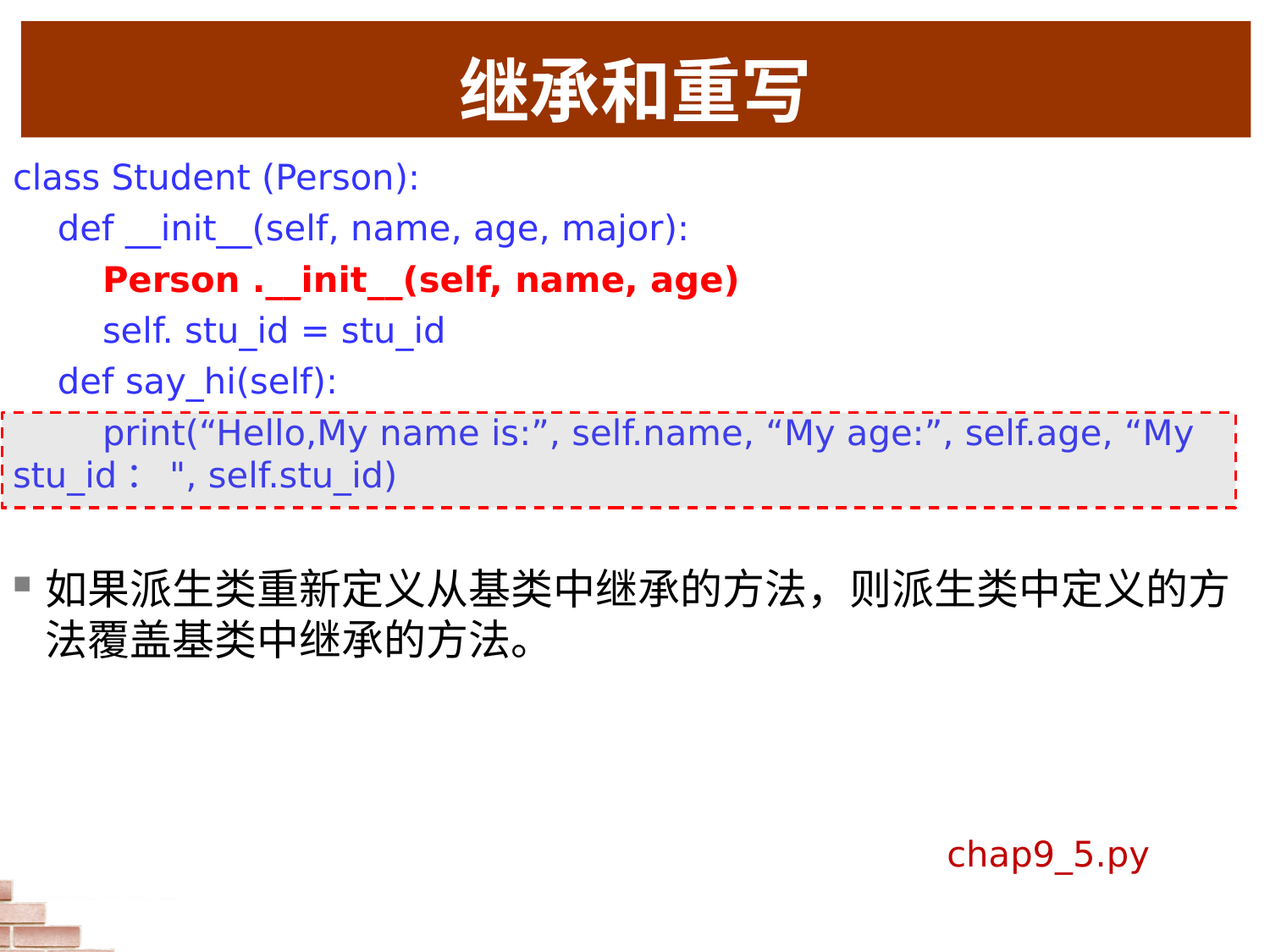

# 继承和重写
class Student (Person):
    def __init__(self, name, age, major):
        Person .__init__(self, name, age)
        self. stu_id = stu_id
    def say_hi(self):
        print(“Hello,My name is:”, self.name, “My age:”, self.age, “My stu_id：", self.stu_id)

如果派生类重新定义从基类中继承的方法，则派生类中定义的方法覆盖基类中继承的方法。

chap9_5.py